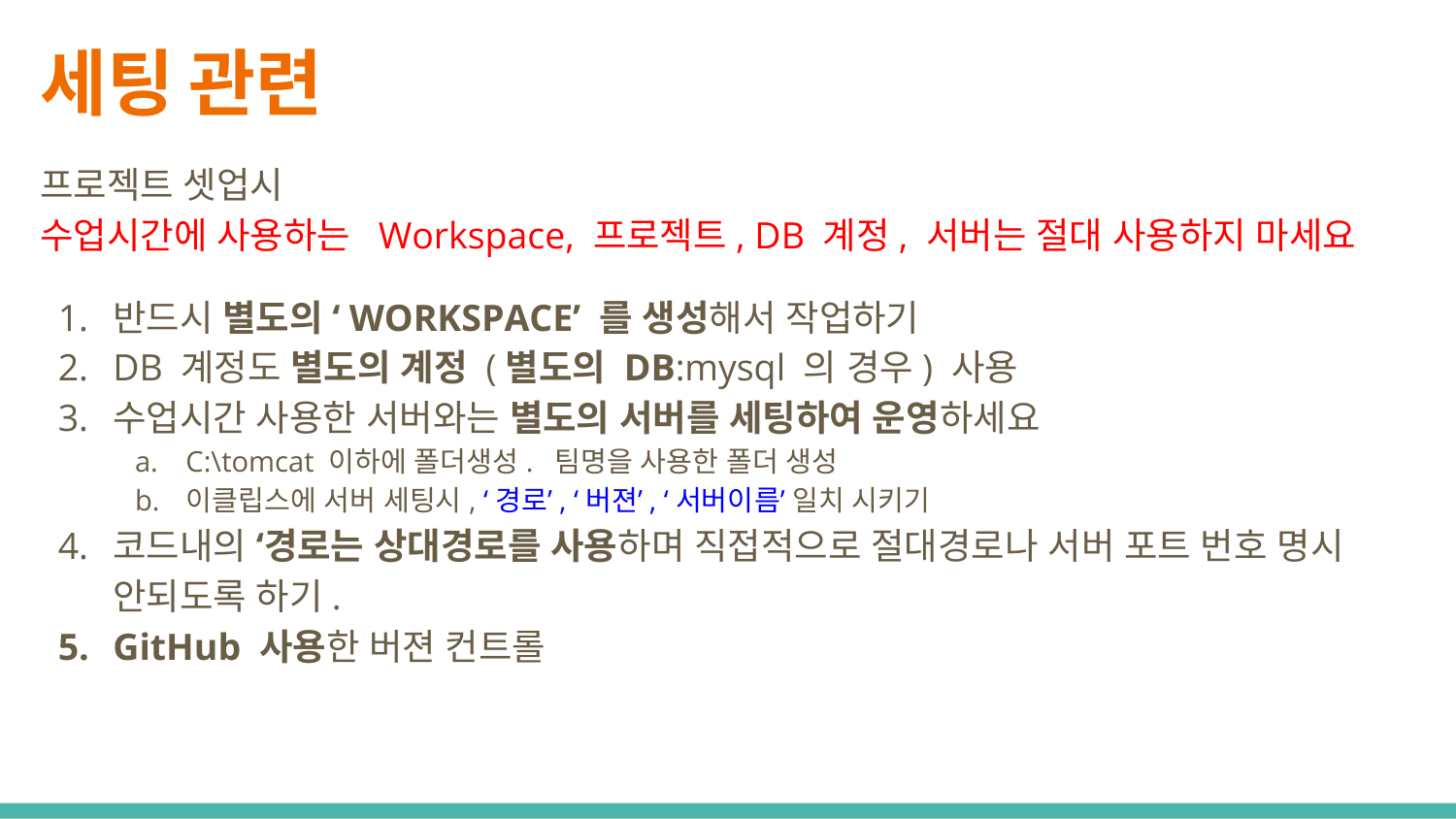

# 세팅 관련
프로젝트 셋업시
수업시간에 사용하는  Workspace, 프로젝트, DB 계정, 서버는 절대 사용하지 마세요
반드시 별도의 ‘WORKSPACE’ 를 생성해서 작업하기
DB 계정도 별도의 계정 (별도의 DB:mysql 의 경우) 사용
수업시간 사용한 서버와는 별도의 서버를 세팅하여 운영하세요
C:\tomcat 이하에 폴더생성.  팀명을 사용한 폴더 생성
이클립스에 서버 세팅시, ‘경로’, ‘버젼’, ‘서버이름’ 일치 시키기
코드내의 ‘경로는 상대경로를 사용하며 직접적으로 절대경로나 서버 포트 번호 명시 안되도록 하기.
GitHub 사용한 버젼 컨트롤